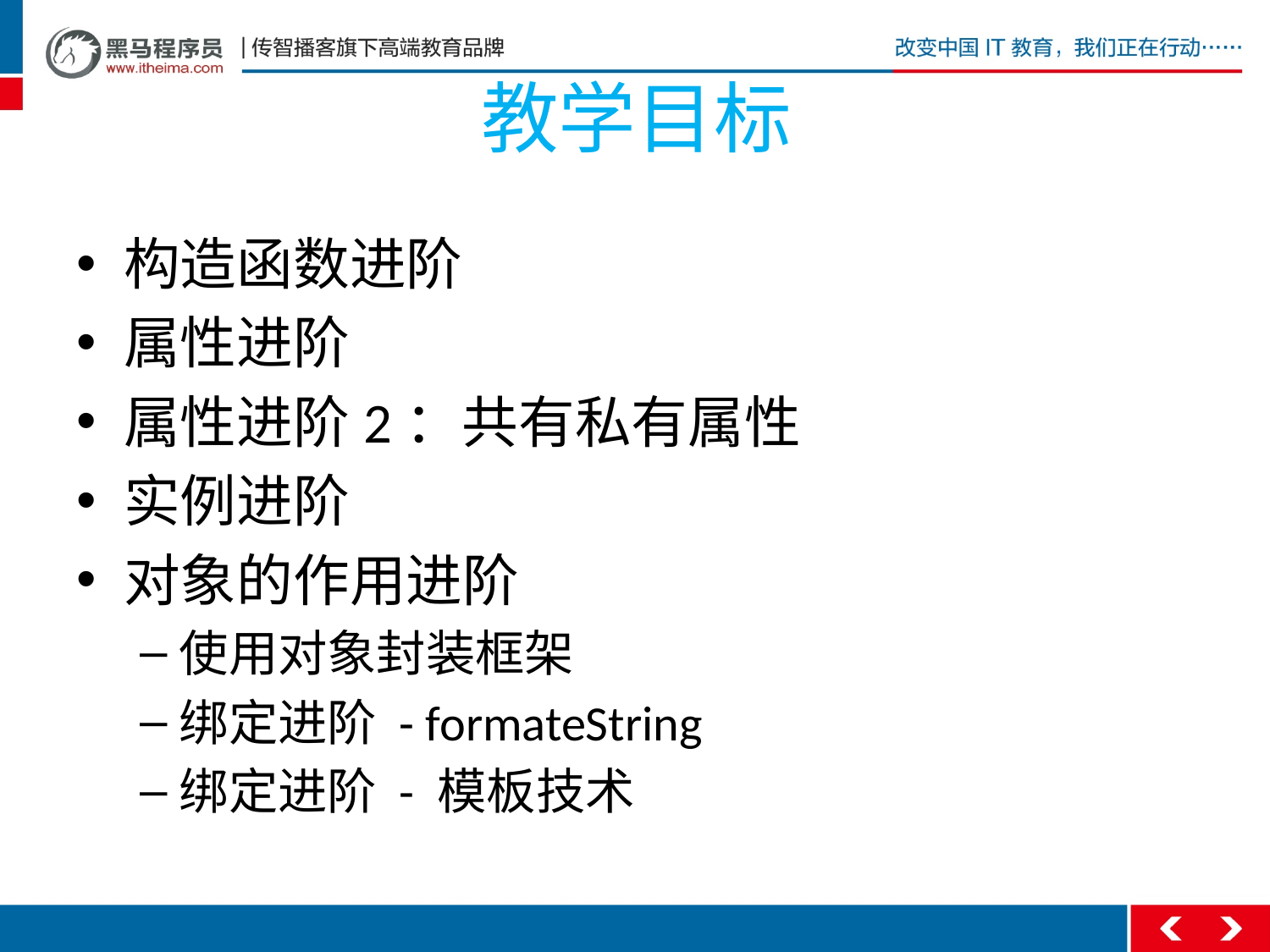

# 教学目标
构造函数进阶
属性进阶
属性进阶2：共有私有属性
实例进阶
对象的作用进阶
使用对象封装框架
绑定进阶 - formateString
绑定进阶 - 模板技术